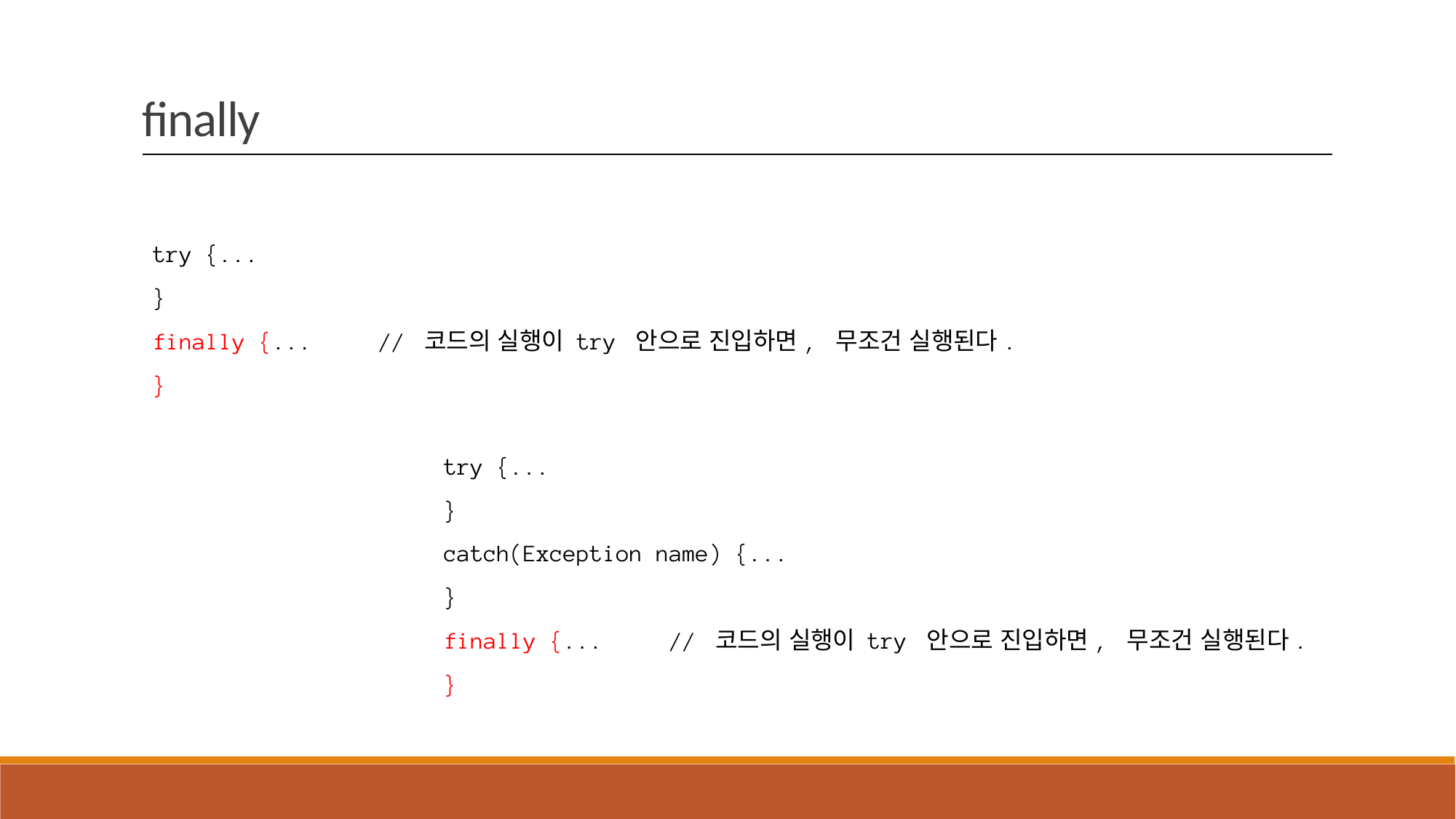

finally
try {...
}
finally {...     // 코드의 실행이 try 안으로 진입하면, 무조건 실행된다.
}
try {...
}
catch(Exception name) {...
}
finally {...     // 코드의 실행이 try 안으로 진입하면, 무조건 실행된다.
}